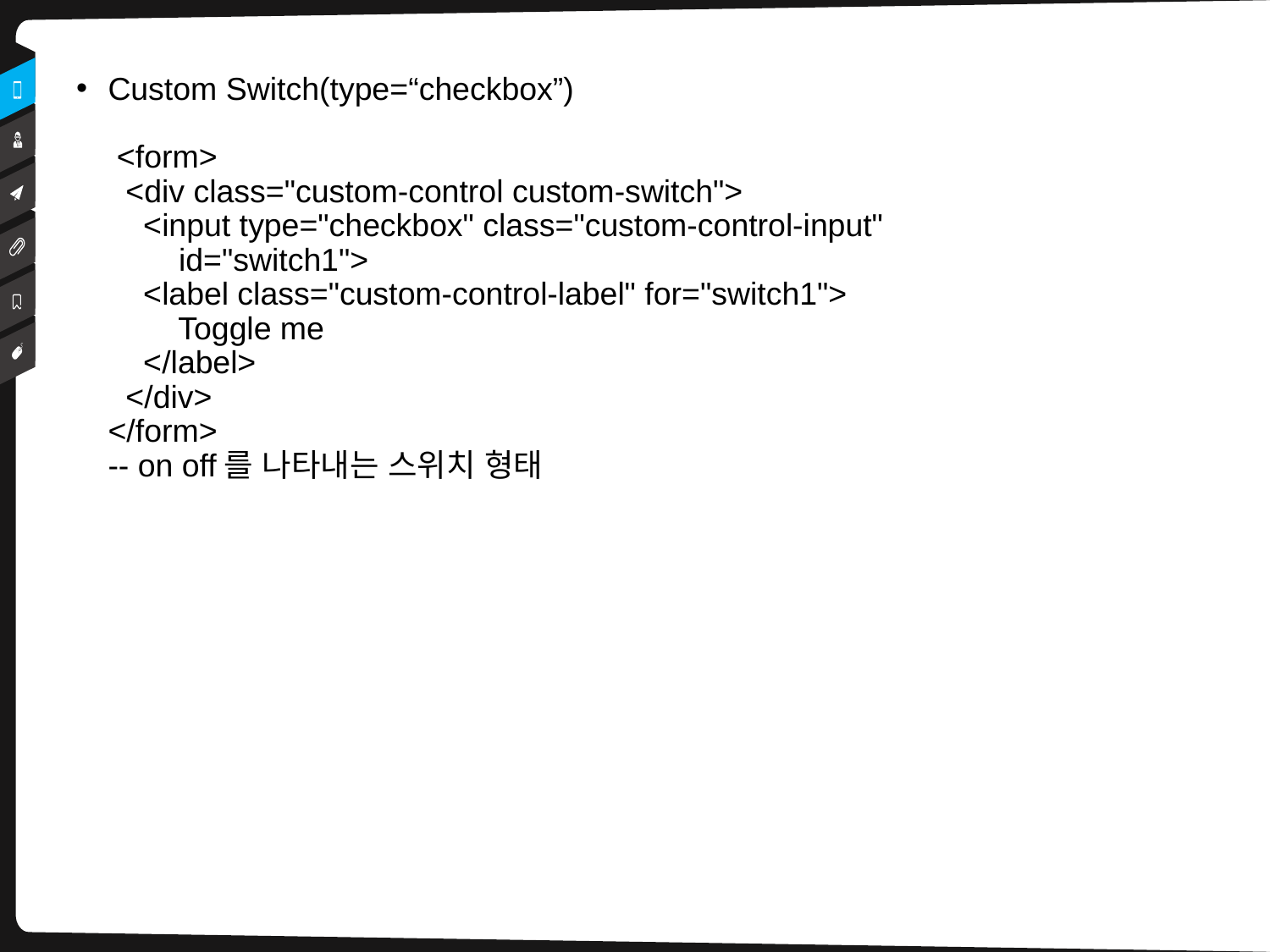

Custom Switch(type=“checkbox”)
 <form>
  <div class="custom-control custom-switch">
    <input type="checkbox" class="custom-control-input" 
        id="switch1">
    <label class="custom-control-label" for="switch1">
        Toggle me
    </label>
  </div>
</form>
-- on off를 나타내는 스위치 형태